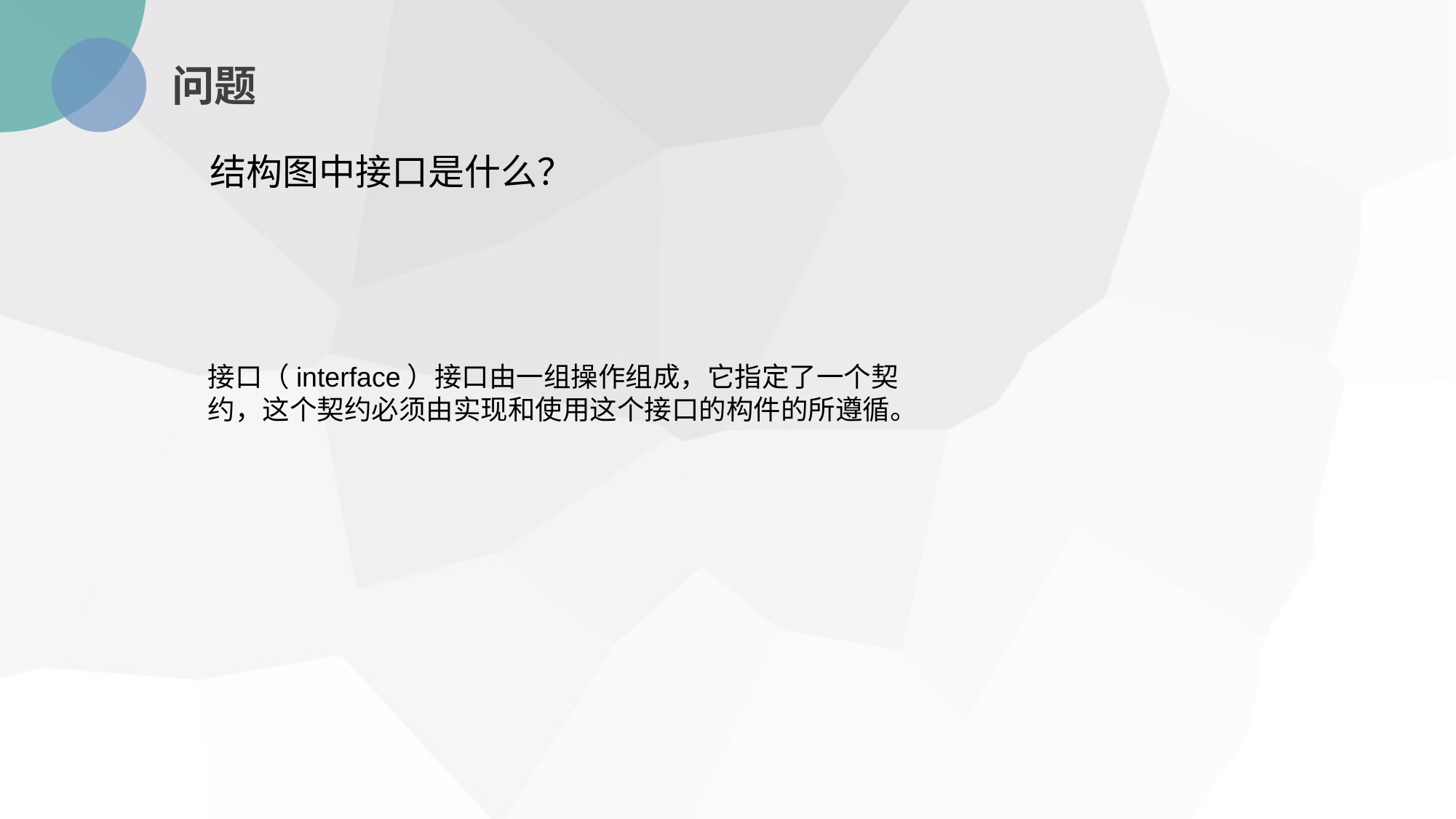

问题
结构图中接口是什么？
接口（interface）接口由一组操作组成，它指定了一个契约，这个契约必须由实现和使用这个接口的构件的所遵循。